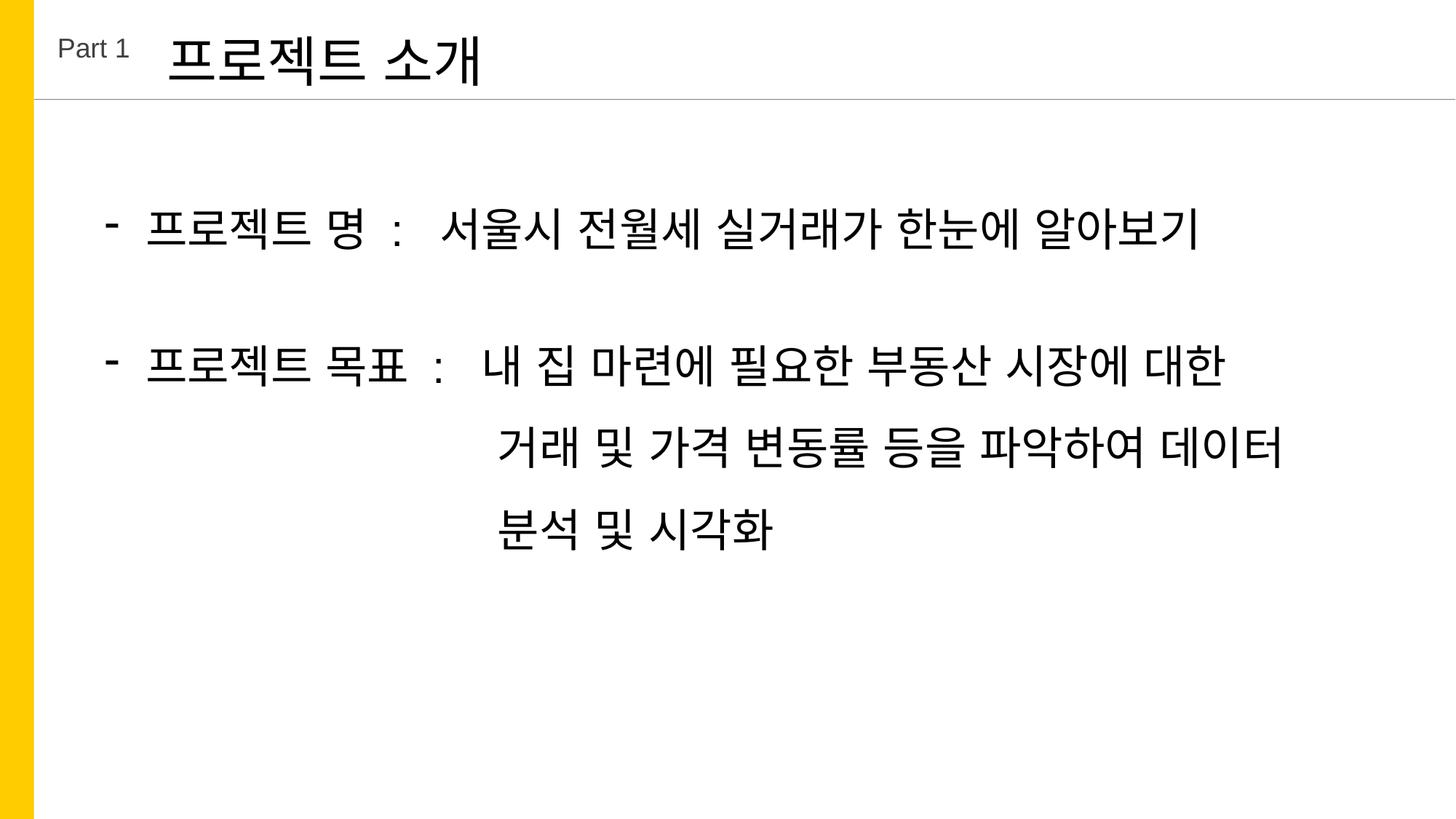

프로젝트 소개
Part 1
프로젝트 명 :  서울시 전월세 실거래가 한눈에 알아보기
프로젝트 목표 :  내 집 마련에 필요한 부동산 시장에 대한
                              거래 및 가격 변동률 등을 파악하여 데이터
                              분석 및 시각화